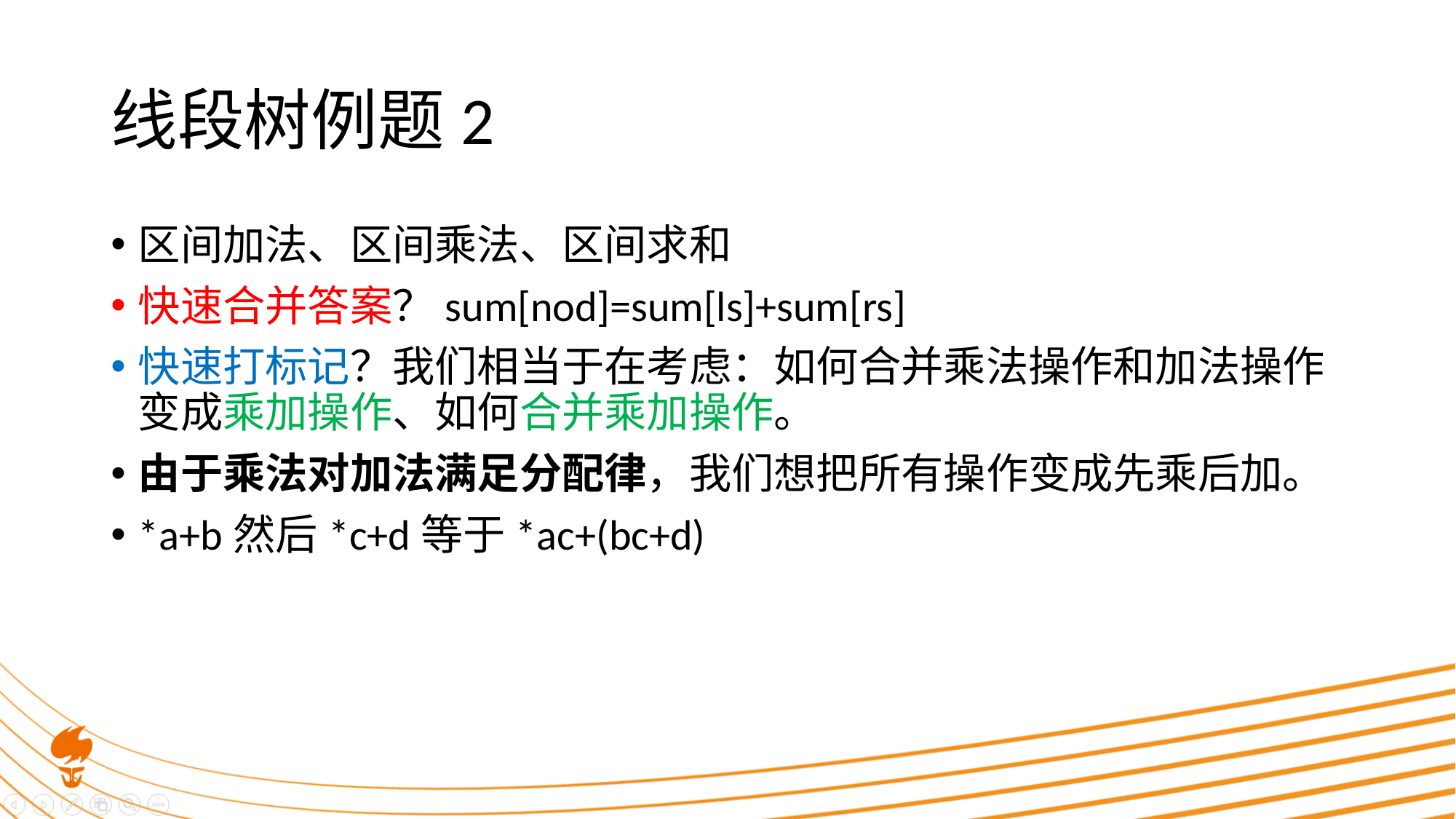

# 线段树例题2
区间加法、区间乘法、区间求和
快速合并答案？sum[nod]=sum[ls]+sum[rs]
快速打标记？我们相当于在考虑：如何合并乘法操作和加法操作变成乘加操作、如何合并乘加操作。
由于乘法对加法满足分配律，我们想把所有操作变成先乘后加。
*a+b然后*c+d等于*ac+(bc+d)